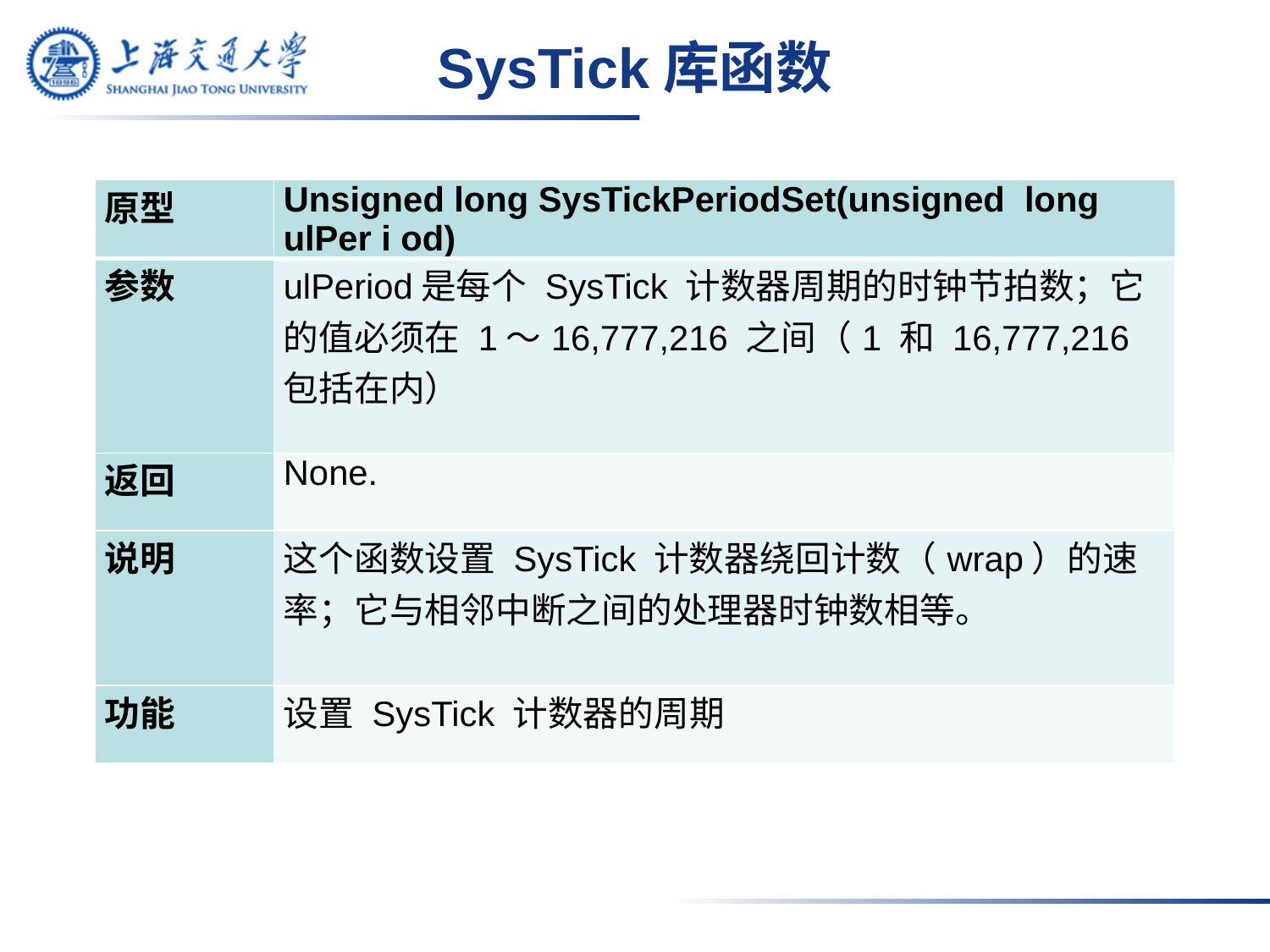

# SysTick库函数
| 原型 | Unsigned long SysTickPeriodSet(unsigned long ulPer i od) |
| --- | --- |
| 参数 | ulPeriod是每个 SysTick 计数器周期的时钟节拍数；它的值必须在 1～16,777,216 之间（1 和 16,777,216 包括在内） |
| 返回 | None. |
| 说明 | 这个函数设置 SysTick 计数器绕回计数（wrap）的速率；它与相邻中断之间的处理器时钟数相等。 |
| 功能 | 设置 SysTick 计数器的周期 |